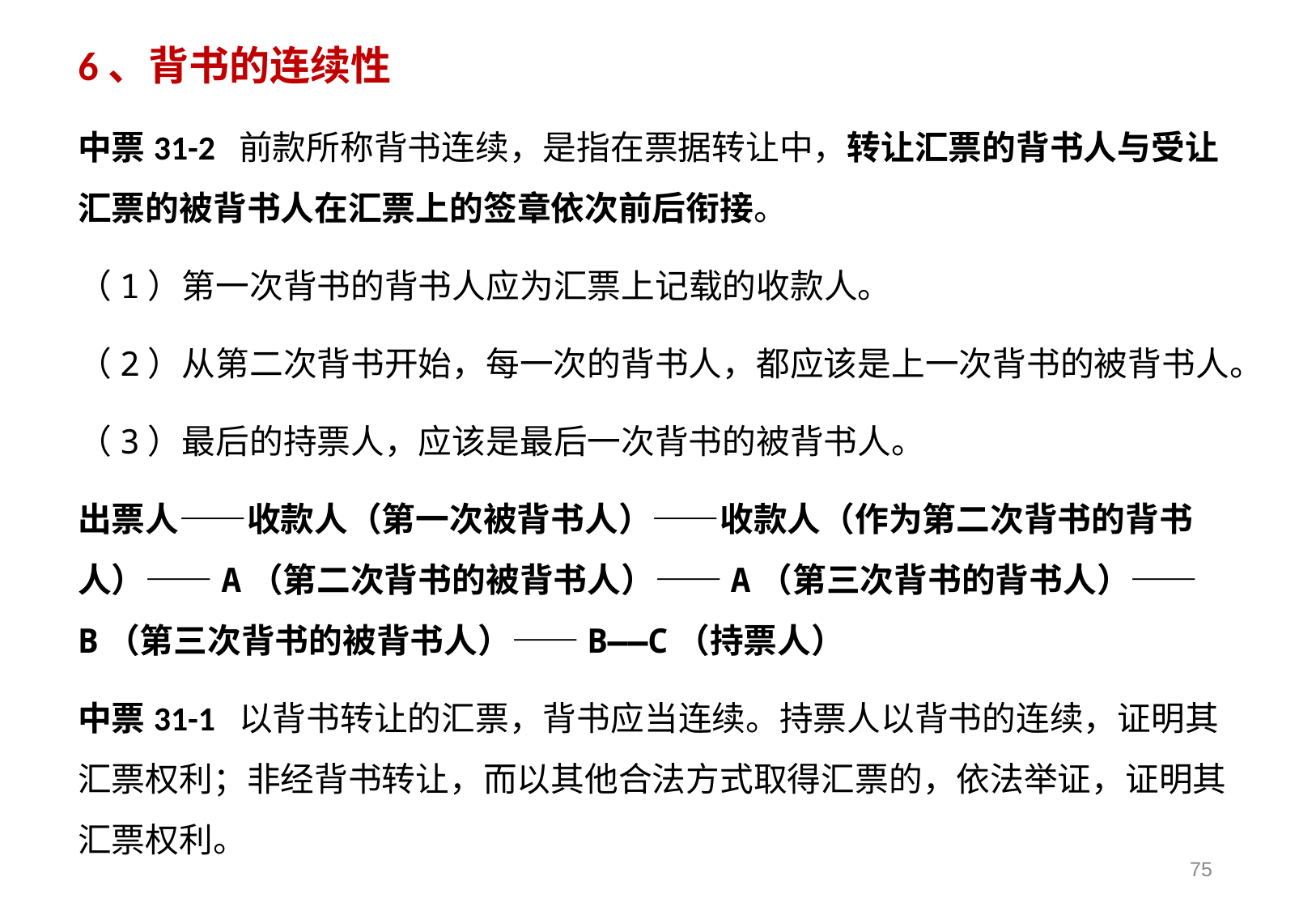

6、背书的连续性
中票31-2  前款所称背书连续，是指在票据转让中，转让汇票的背书人与受让汇票的被背书人在汇票上的签章依次前后衔接。
（1）第一次背书的背书人应为汇票上记载的收款人。
（2）从第二次背书开始，每一次的背书人，都应该是上一次背书的被背书人。
（3）最后的持票人，应该是最后一次背书的被背书人。
出票人——收款人（第一次被背书人）——收款人（作为第二次背书的背书人）——A（第二次背书的被背书人）——A（第三次背书的背书人）——B（第三次背书的被背书人）——B——C（持票人）
中票31-1  以背书转让的汇票，背书应当连续。持票人以背书的连续，证明其汇票权利；非经背书转让，而以其他合法方式取得汇票的，依法举证，证明其汇票权利。
75